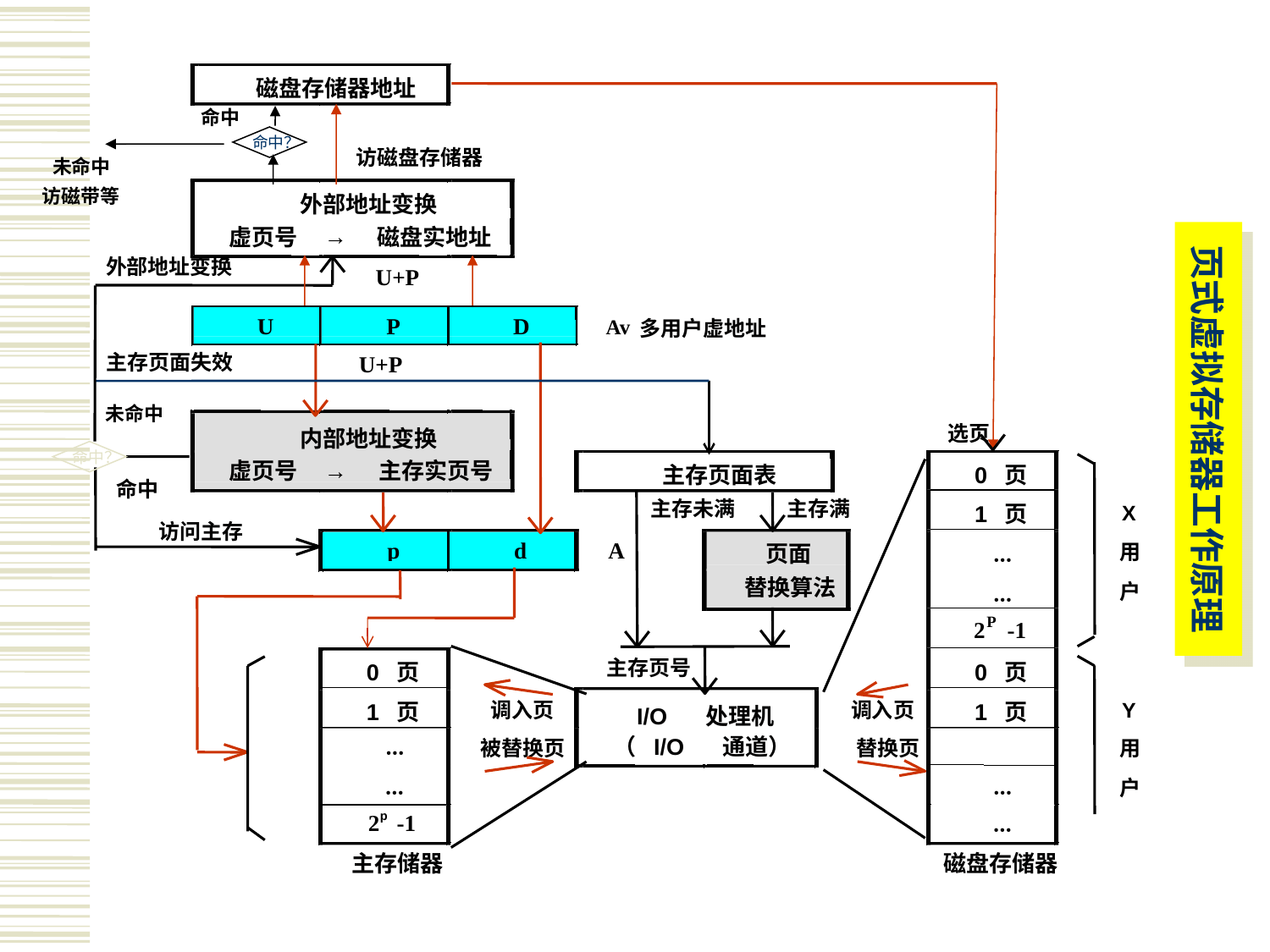

磁盘存储器地址

命中

命中？

访磁盘存储器

未命中

访磁带等
外部地址变换

→
页式虚拟存储器工作原理
虚页号
磁盘实地址
外部地址变换

U+P

U
P
D
Av

多用户虚地址

主存页面失效

U+P

未命中

选页
内部地址变换

命中？

→

虚页号
主存实页号

主存页面表
0
页

命中

主存未满

主存满
X
1
页

访问主存

p
d
A

用
页面
…

替换算法
户
…

P
2
-1

主存页号

0
页
0
页

调入页
调入页
Y
1
页
1
页
I/O
处理机

…
（
I/O
通道）
被替换页
替换页
用

…
…
户

p
2
-1
…

主存储器

磁盘存储器